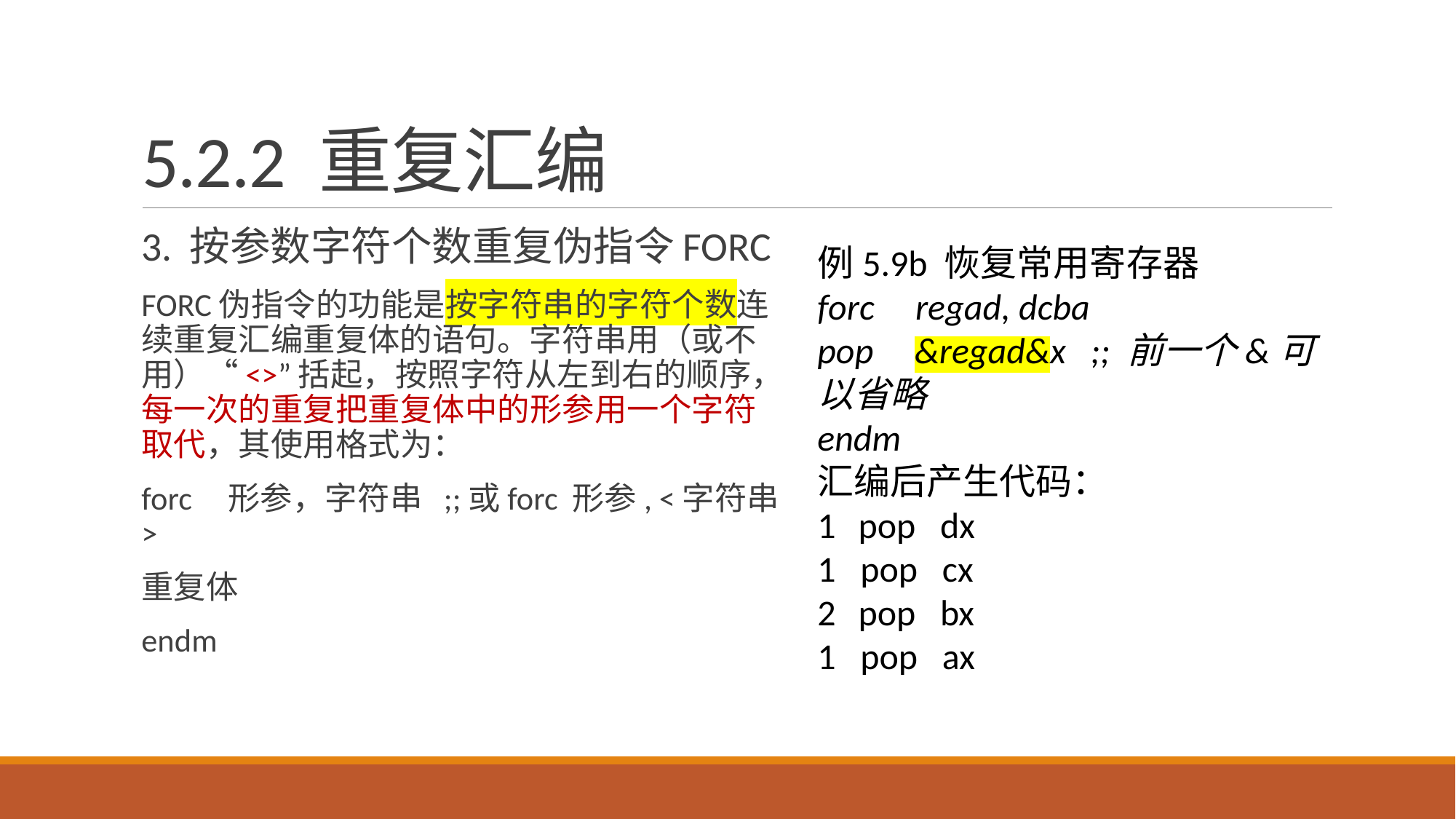

# 5.2.2 重复汇编
3. 按参数字符个数重复伪指令FORC
FORC伪指令的功能是按字符串的字符个数连续重复汇编重复体的语句。字符串用（或不用）“<>”括起，按照字符从左到右的顺序，每一次的重复把重复体中的形参用一个字符取代，其使用格式为：
forc    形参，字符串  ;;或forc 形参, <字符串>
重复体
endm
例5.9b 恢复常用寄存器
forc     regad, dcba
pop     &regad&x   ;; 前一个&可以省略
endm
汇编后产生代码：
pop   dx
1   pop   cx
pop   bx
1   pop   ax